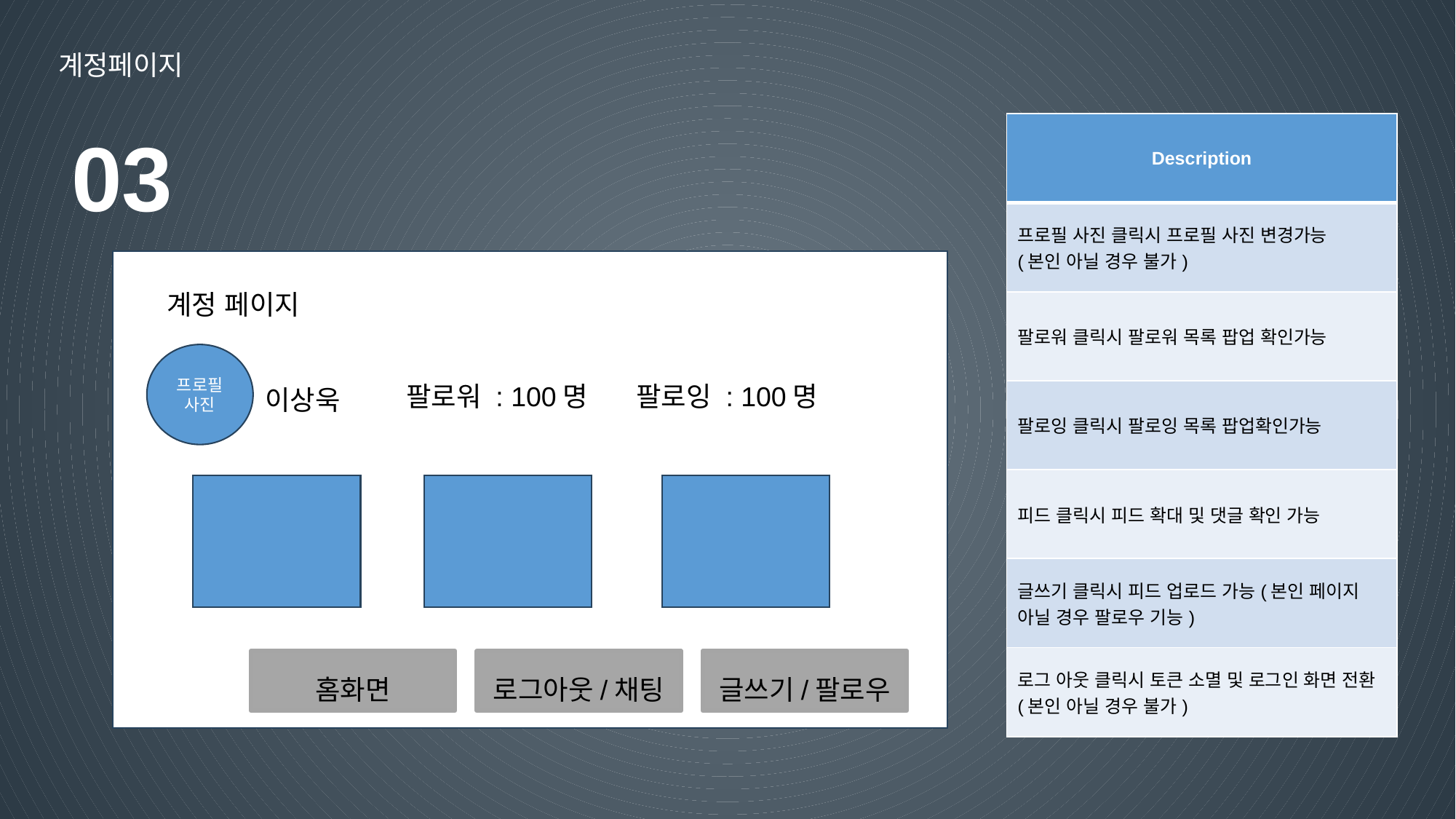

계정페이지
03
| Description |
| --- |
| 프로필 사진 클릭시 프로필 사진 변경가능 (본인 아닐 경우 불가) |
| 팔로워 클릭시 팔로워 목록 팝업 확인가능 |
| 팔로잉 클릭시 팔로잉 목록 팝업확인가능 |
| 피드 클릭시 피드 확대 및 댓글 확인 가능 |
| 글쓰기 클릭시 피드 업로드 가능(본인 페이지 아닐 경우 팔로우 기능) |
| 로그 아웃 클릭시 토큰 소멸 및 로그인 화면 전환(본인 아닐 경우 불가) |

계정 페이지
프로필사진
팔로워 : 100명
팔로잉 : 100명
이상욱

홈화면
로그아웃/채팅
글쓰기/팔로우